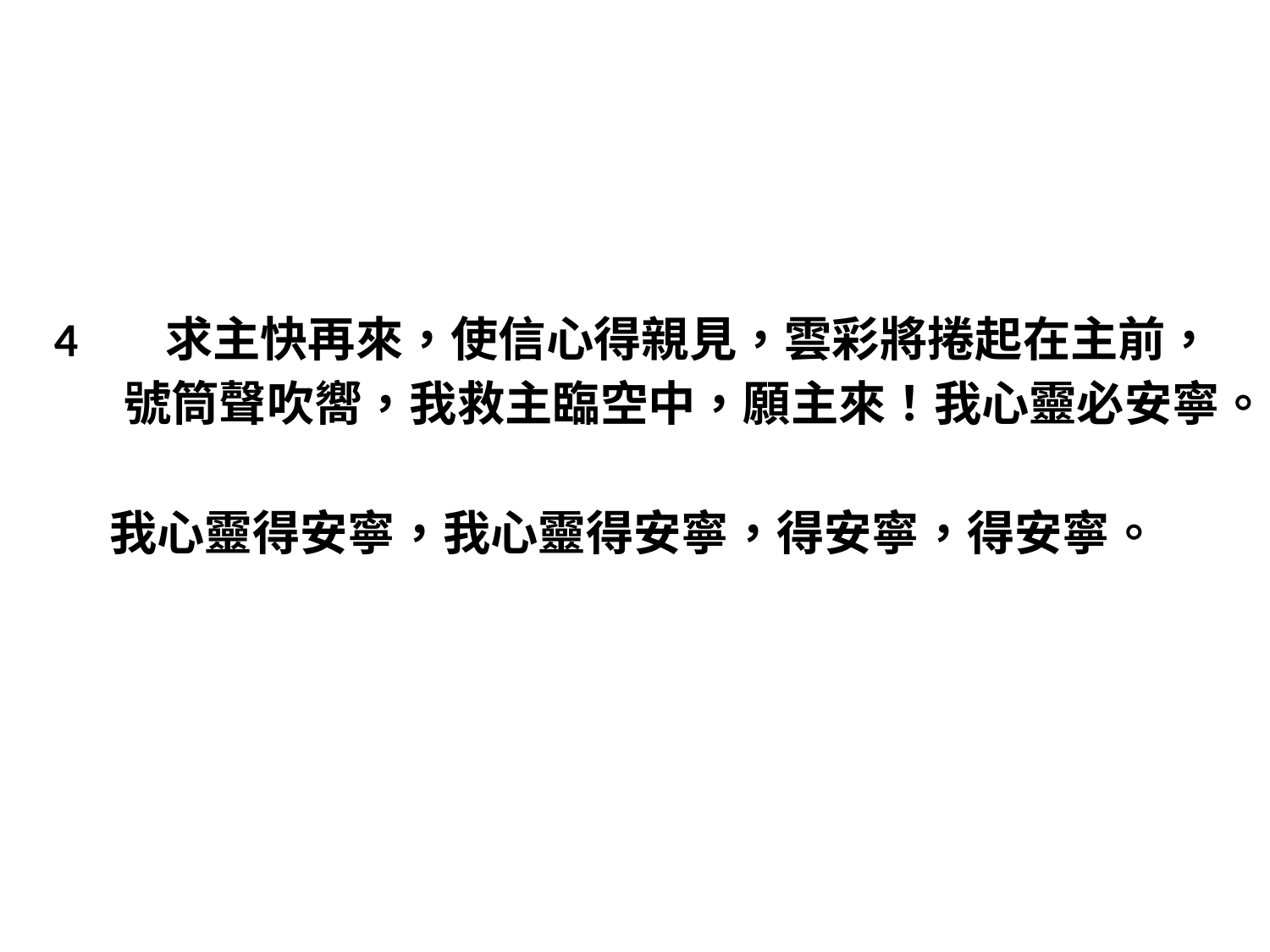

#
4       求主快再來，使信心得親見，雲彩將捲起在主前，
      號筒聲吹嚮，我救主臨空中，願主來！我心靈必安寧。

我心靈得安寧，我心靈得安寧，得安寧，得安寧。